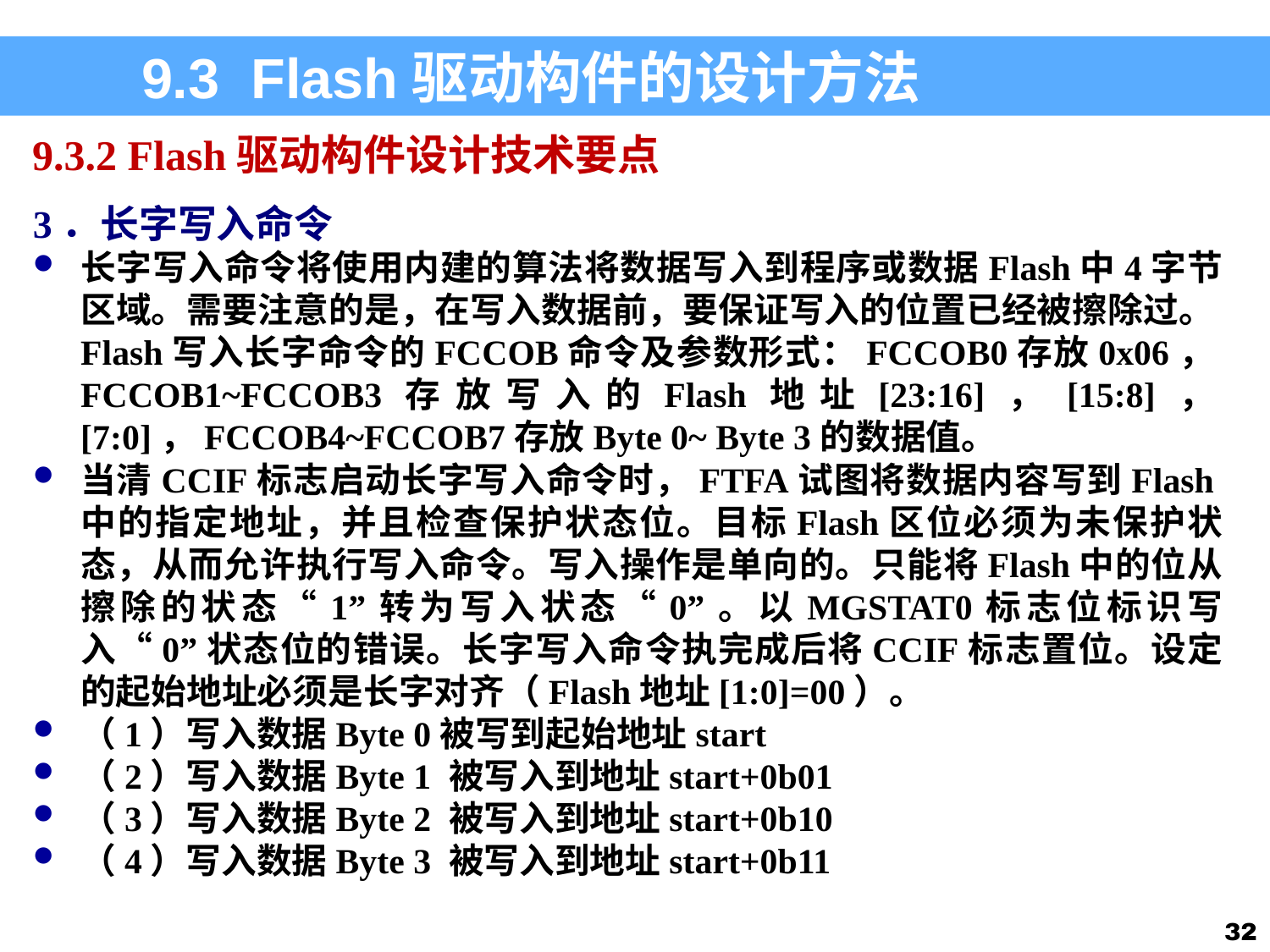

9.3  Flash驱动构件的设计方法
9.3.2 Flash驱动构件设计技术要点
3．长字写入命令
长字写入命令将使用内建的算法将数据写入到程序或数据Flash中4字节区域。需要注意的是，在写入数据前，要保证写入的位置已经被擦除过。Flash写入长字命令的FCCOB命令及参数形式：FCCOB0存放0x06，FCCOB1~FCCOB3存放写入的Flash地址[23:16]，[15:8]，[7:0]，FCCOB4~FCCOB7存放Byte 0~ Byte 3的数据值。
当清CCIF标志启动长字写入命令时，FTFA试图将数据内容写到Flash中的指定地址，并且检查保护状态位。目标Flash区位必须为未保护状态，从而允许执行写入命令。写入操作是单向的。只能将Flash中的位从擦除的状态“1”转为写入状态“0”。以MGSTAT0标志位标识写入“0”状态位的错误。长字写入命令执完成后将CCIF标志置位。设定的起始地址必须是长字对齐（Flash地址[1:0]=00）。
（1）写入数据Byte 0被写到起始地址start
（2）写入数据Byte 1 被写入到地址start+0b01
（3）写入数据Byte 2 被写入到地址start+0b10
（4）写入数据Byte 3 被写入到地址start+0b11
32